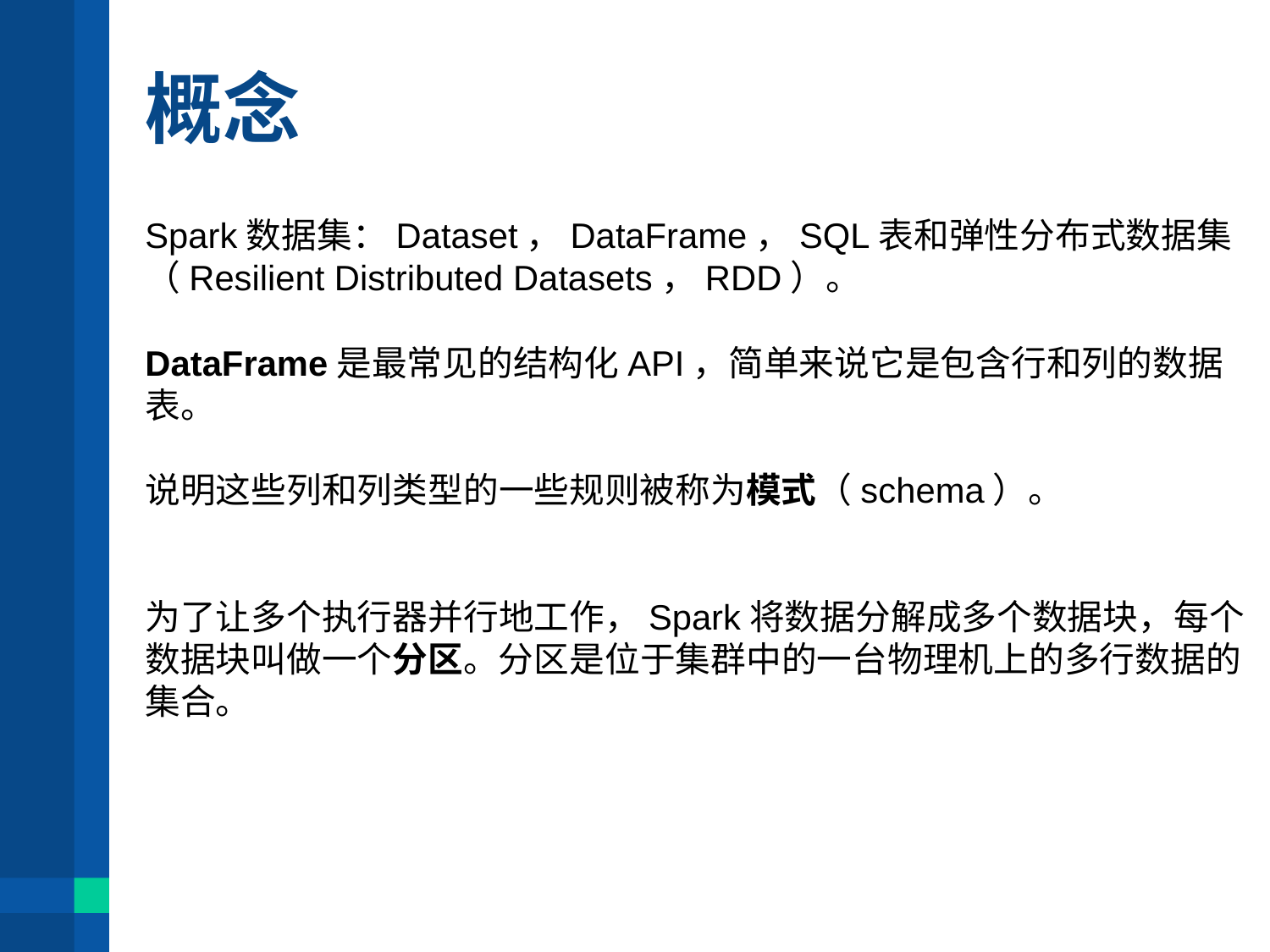

概念
Spark数据集：Dataset，DataFrame，SQL表和弹性分布式数据集 （Resilient Distributed Datasets，RDD）。

DataFrame是最常见的结构化API，简单来说它是包含行和列的数据表。

说明这些列和列类型的一些规则被称为模式（schema）。

为了让多个执行器并行地工作，Spark将数据分解成多个数据块，每个数据块叫做一个分区。分区是位于集群中的一台物理机上的多行数据的集合。